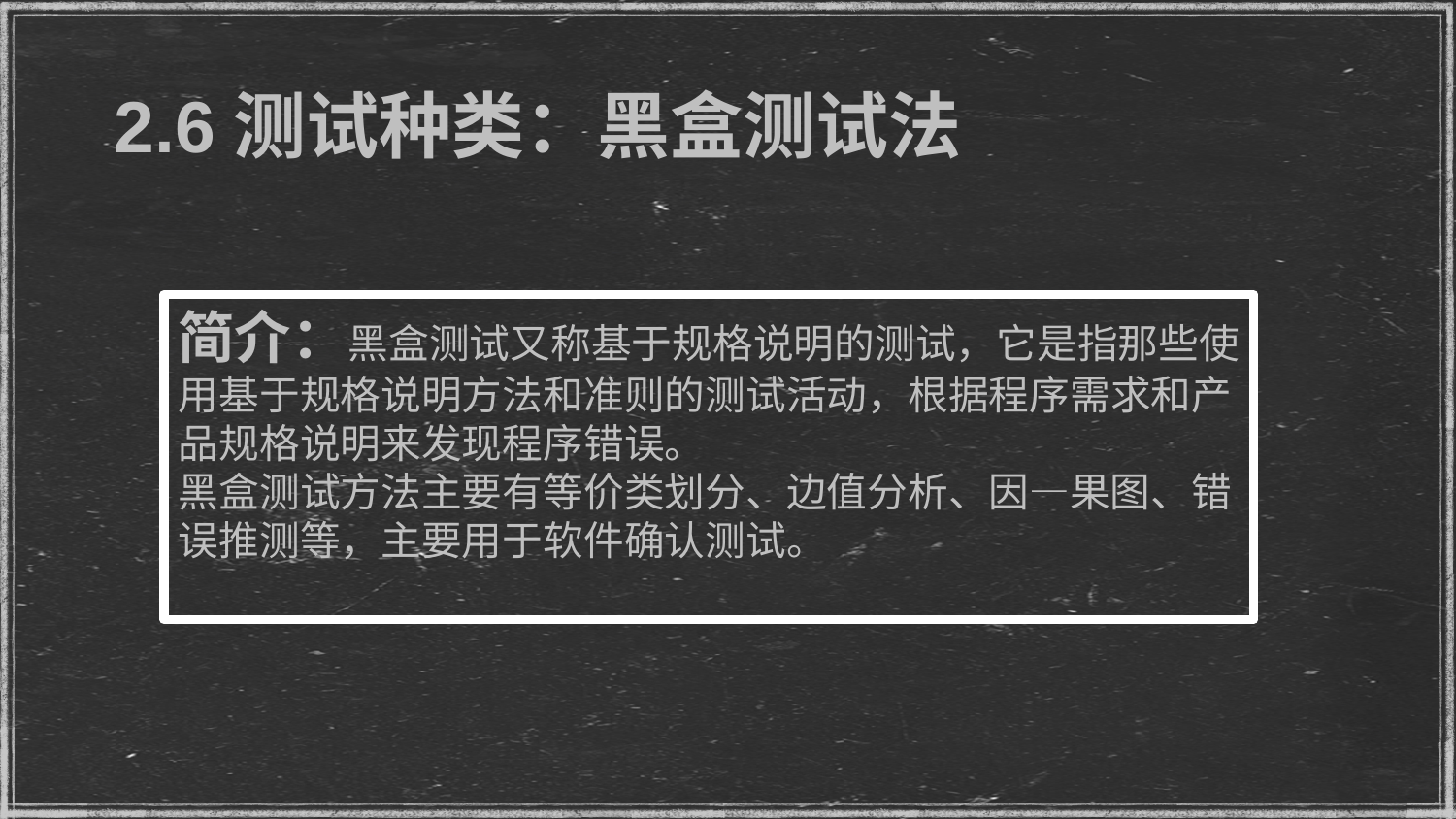

2.6测试种类：黑盒测试法

简介：黑盒测试又称基于规格说明的测试，它是指那些使
用基于规格说明方法和准则的测试活动，根据程序需求和产
品规格说明来发现程序错误。
黑盒测试方法主要有等价类划分、边值分析、因—果图、错
误推测等，主要用于软件确认测试。